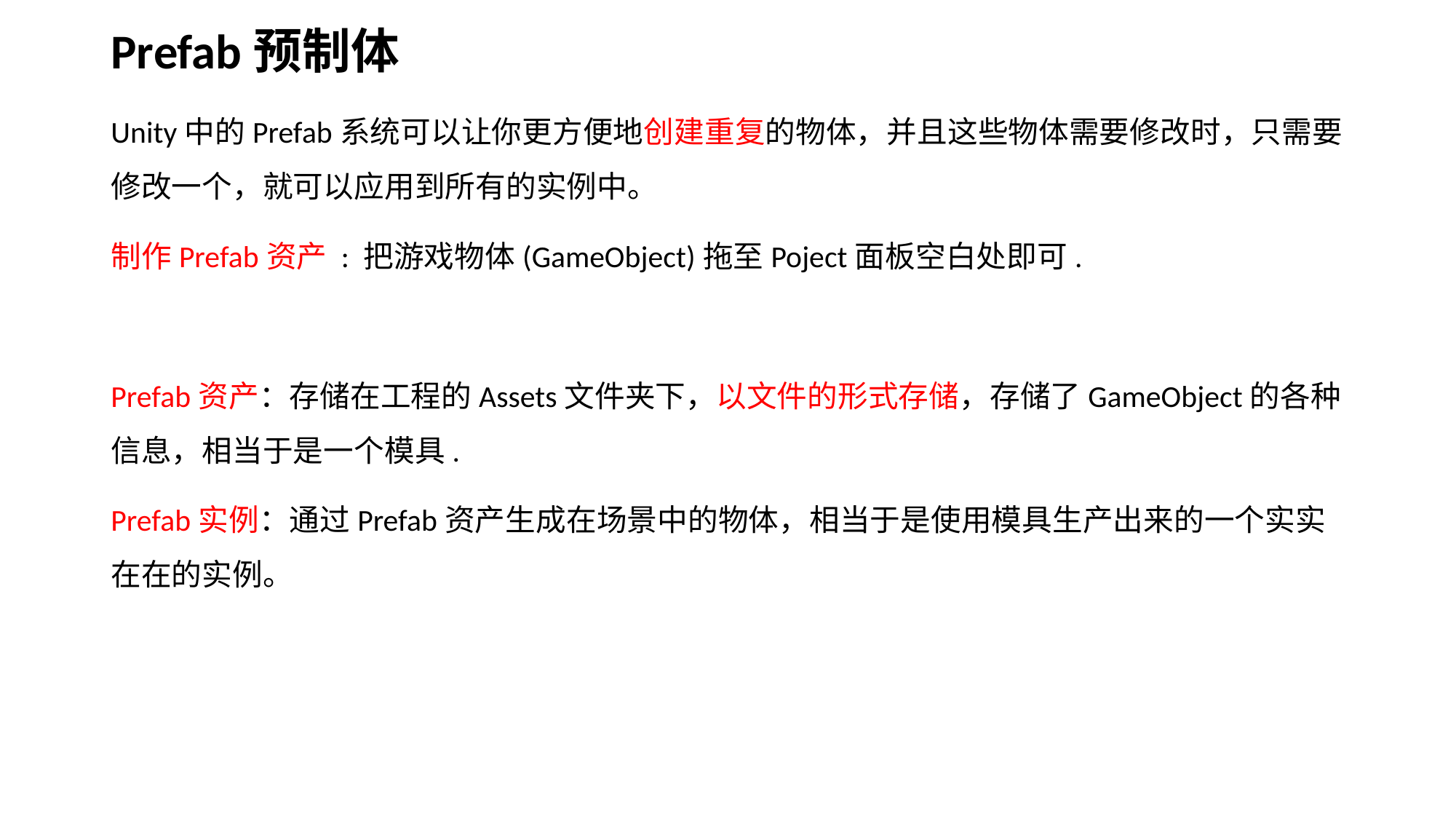

Prefab预制体
Unity中的Prefab系统可以让你更方便地创建重复的物体，并且这些物体需要修改时，只需要修改一个，就可以应用到所有的实例中。
制作Prefab资产 : 把游戏物体(GameObject)拖至Poject面板空白处即可.

Prefab资产：存储在工程的Assets文件夹下，以文件的形式存储，存储了GameObject的各种信息，相当于是一个模具.
Prefab实例：通过Prefab资产生成在场景中的物体，相当于是使用模具生产出来的一个实实在在的实例。